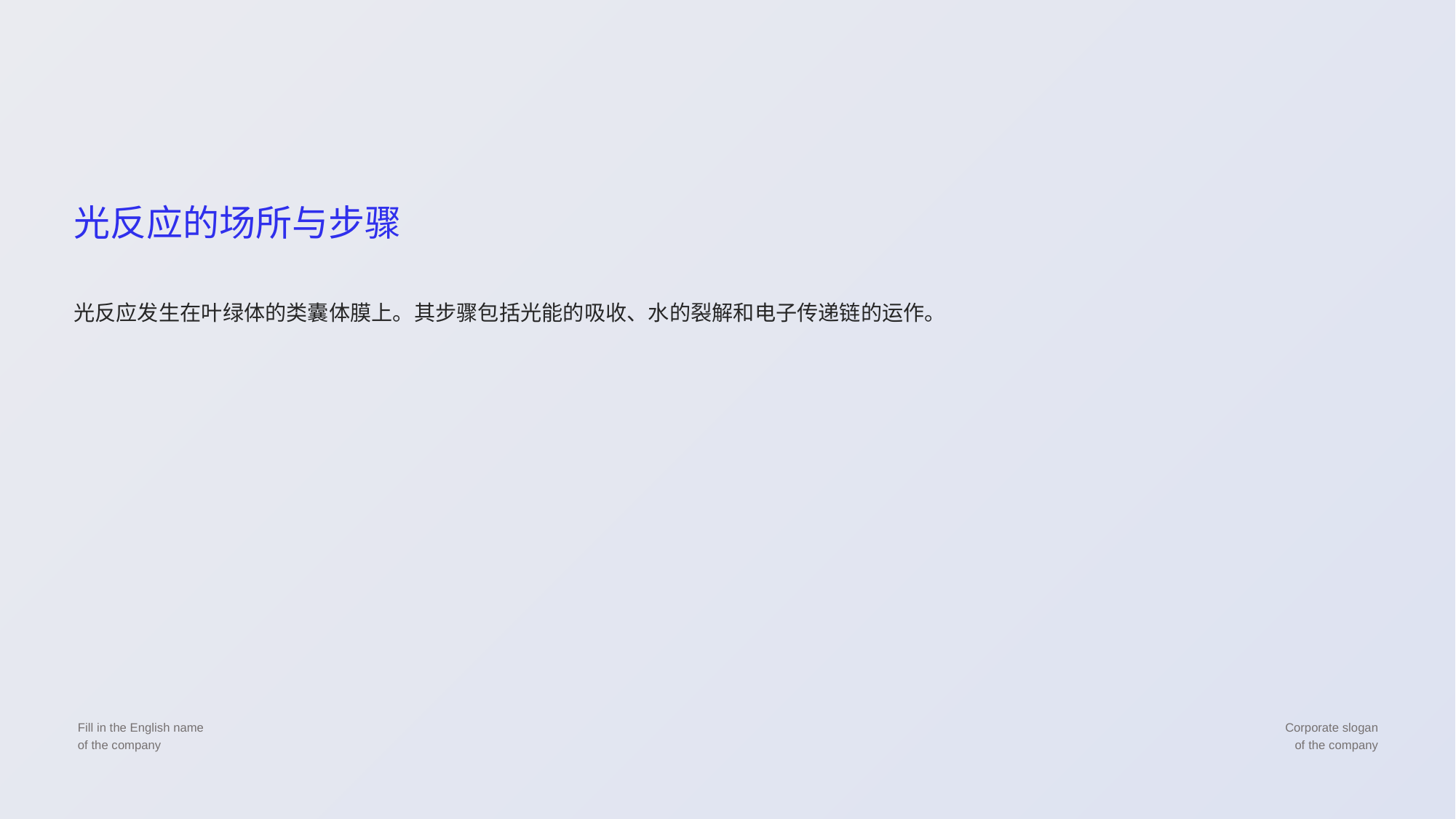

光反应的场所与步骤
光反应发生在叶绿体的类囊体膜上。其步骤包括光能的吸收、水的裂解和电子传递链的运作。
Fill in the English name
of the company
Corporate slogan
of the company